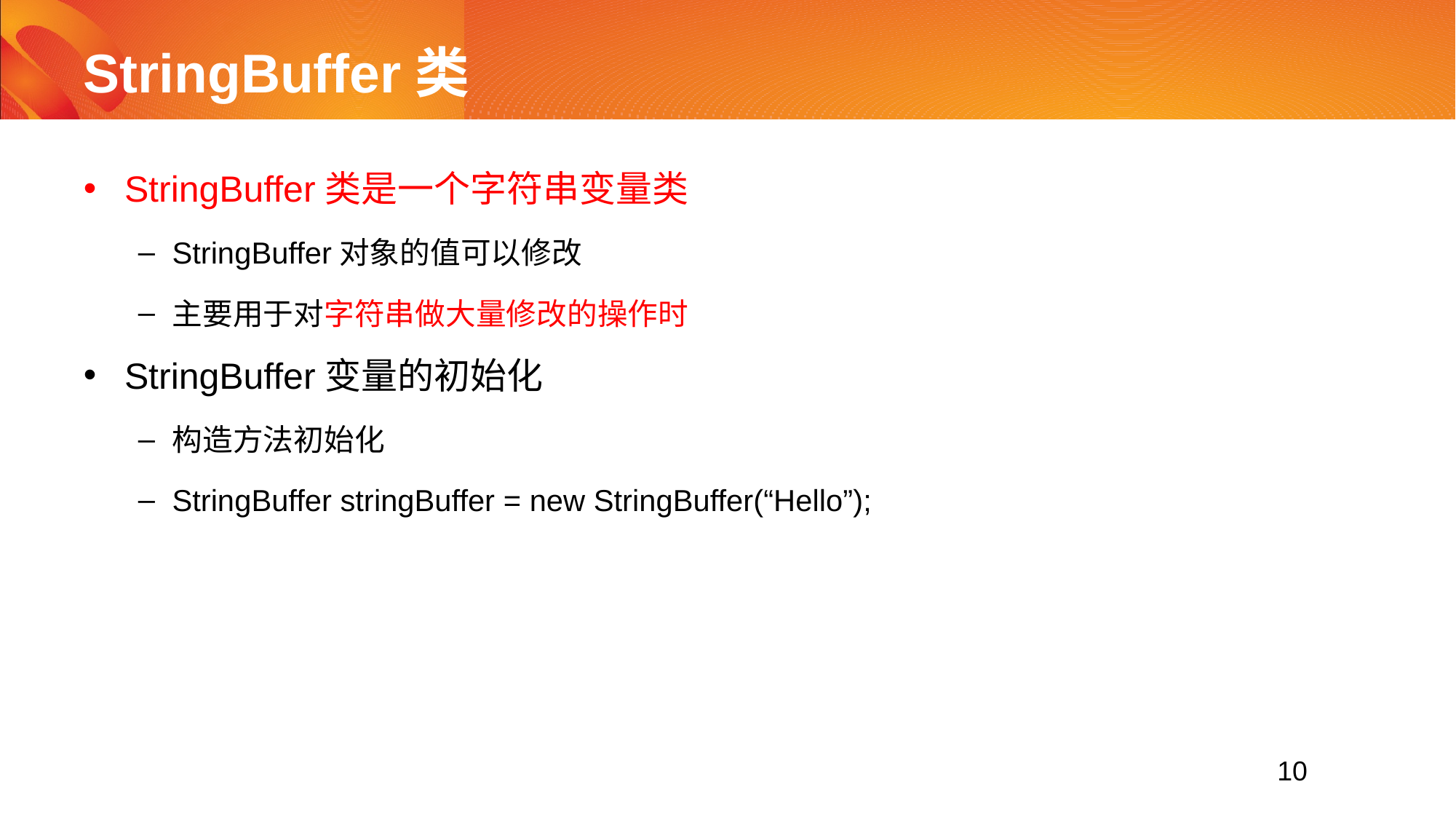

# StringBuffer类
StringBuffer类是一个字符串变量类
StringBuffer对象的值可以修改
主要用于对字符串做大量修改的操作时
StringBuffer变量的初始化
构造方法初始化
StringBuffer stringBuffer = new StringBuffer(“Hello”);